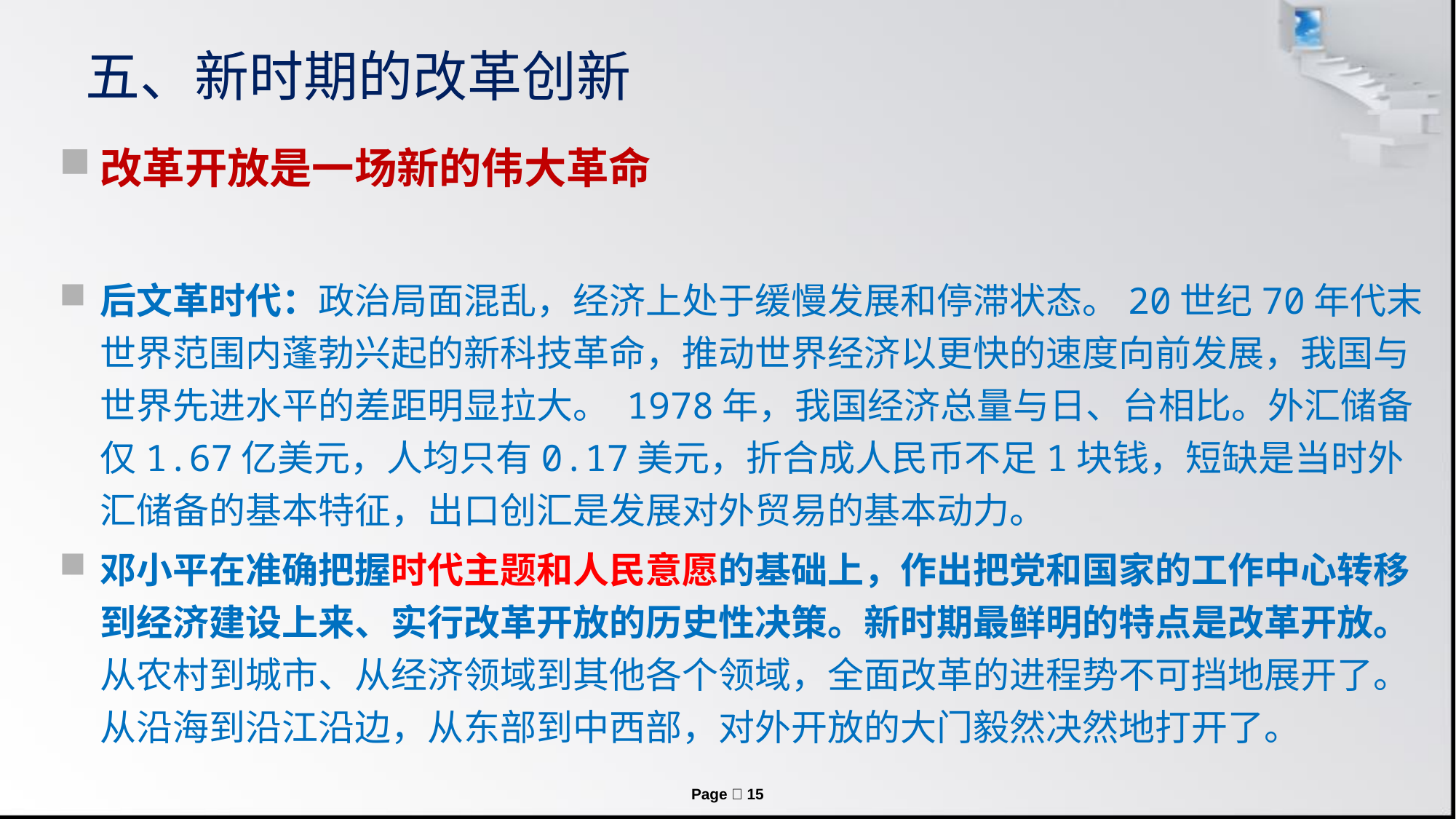

# 五、新时期的改革创新
改革开放是一场新的伟大革命

后文革时代：政治局面混乱，经济上处于缓慢发展和停滞状态。20世纪70年代末世界范围内蓬勃兴起的新科技革命，推动世界经济以更快的速度向前发展，我国与世界先进水平的差距明显拉大。 1978年，我国经济总量与日、台相比。外汇储备仅1.67亿美元，人均只有0.17美元，折合成人民币不足1块钱，短缺是当时外汇储备的基本特征，出口创汇是发展对外贸易的基本动力。
邓小平在准确把握时代主题和人民意愿的基础上，作出把党和国家的工作中心转移到经济建设上来、实行改革开放的历史性决策。新时期最鲜明的特点是改革开放。  从农村到城市、从经济领域到其他各个领域，全面改革的进程势不可挡地展开了。从沿海到沿江沿边，从东部到中西部，对外开放的大门毅然决然地打开了。